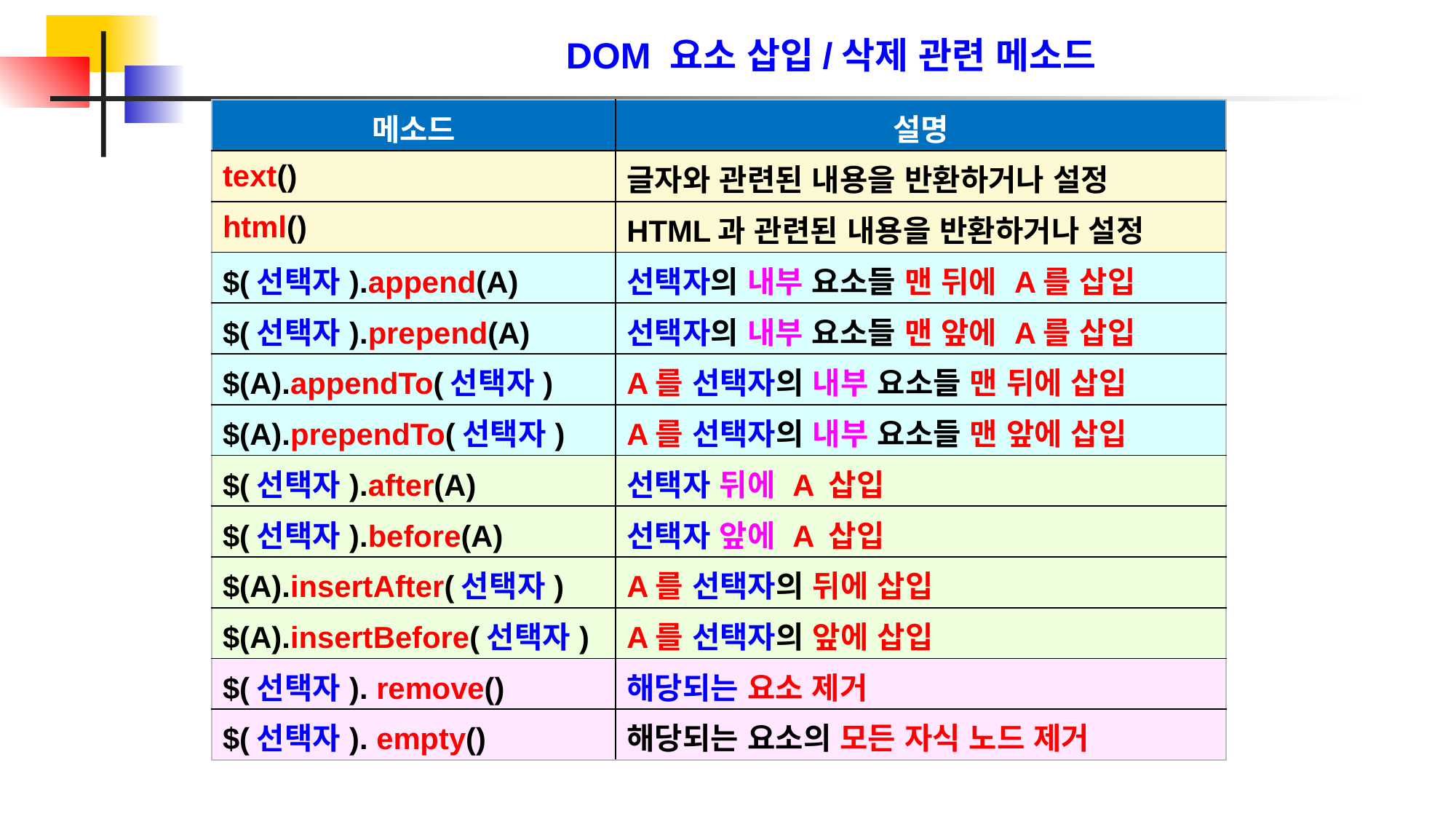

DOM 요소 삽입/삭제 관련 메소드
| 메소드 | 설명 |
| --- | --- |
| text() | 글자와 관련된 내용을 반환하거나 설정 |
| html() | HTML과 관련된 내용을 반환하거나 설정 |
| $(선택자).append(A) | 선택자의 내부 요소들 맨 뒤에 A를 삽입 |
| $(선택자).prepend(A) | 선택자의 내부 요소들 맨 앞에 A를 삽입 |
| $(A).appendTo(선택자) | A를 선택자의 내부 요소들 맨 뒤에 삽입 |
| $(A).prependTo(선택자) | A를 선택자의 내부 요소들 맨 앞에 삽입 |
| $(선택자).after(A) | 선택자 뒤에 A 삽입 |
| $(선택자).before(A) | 선택자 앞에 A 삽입 |
| $(A).insertAfter(선택자) | A를 선택자의 뒤에 삽입 |
| $(A).insertBefore(선택자) | A를 선택자의 앞에 삽입 |
| $(선택자). remove() | 해당되는 요소 제거 |
| $(선택자). empty() | 해당되는 요소의 모든 자식 노드 제거 |